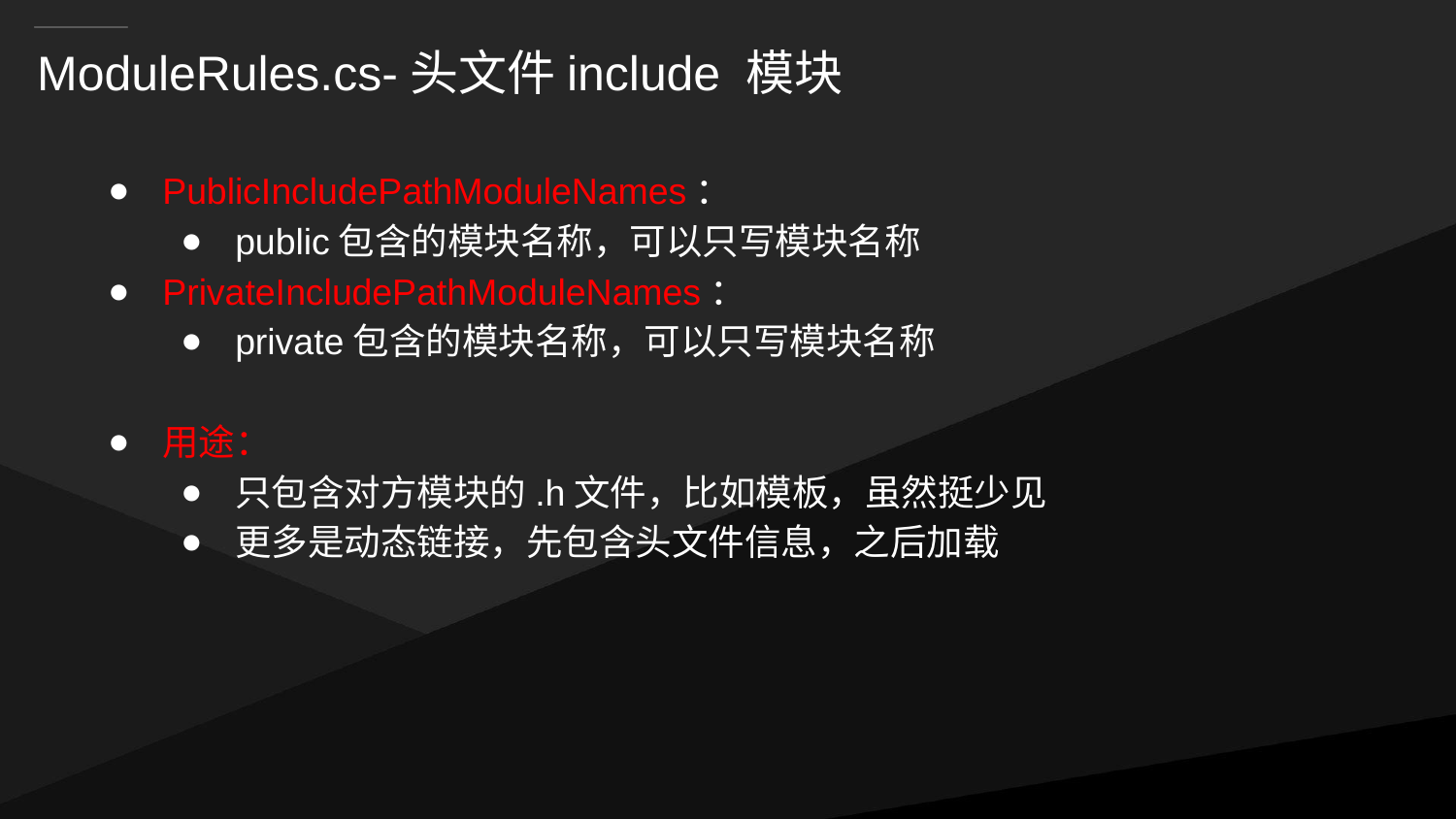

# ModuleRules.cs-头文件include 模块

PublicIncludePathModuleNames：
public包含的模块名称，可以只写模块名称
PrivateIncludePathModuleNames：
private包含的模块名称，可以只写模块名称

用途：
只包含对方模块的.h文件，比如模板，虽然挺少见
更多是动态链接，先包含头文件信息，之后加载